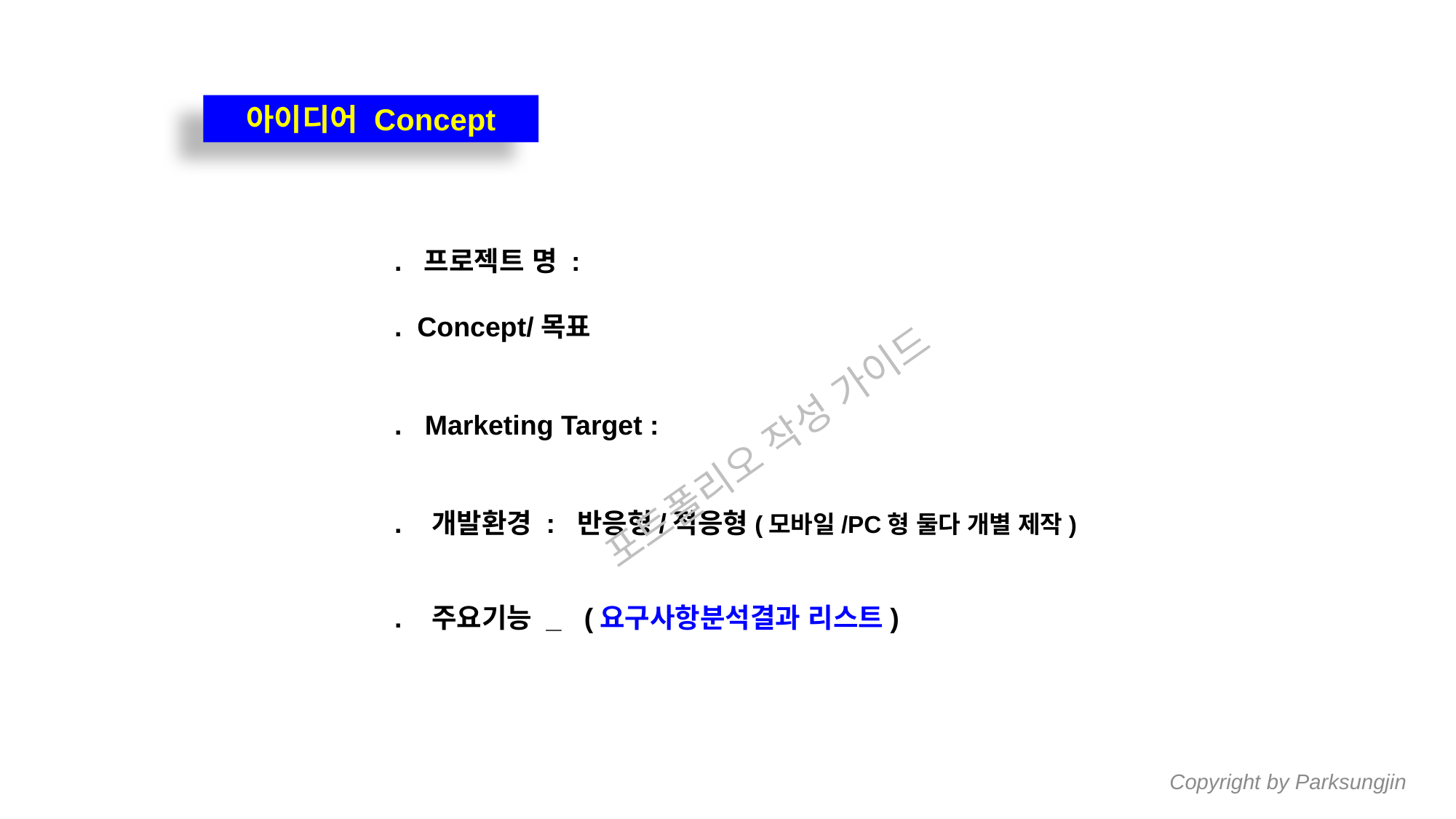

아이디어 Concept
.  프로젝트 명 :

.  Concept/목표

.   Marketing Target :

.   개발환경 :  반응형/적응형(모바일/PC형 둘다 개별 제작)

.   주요기능 _   (요구사항분석결과 리스트)
포트폴리오 작성 가이드
Copyright by Parksungjin